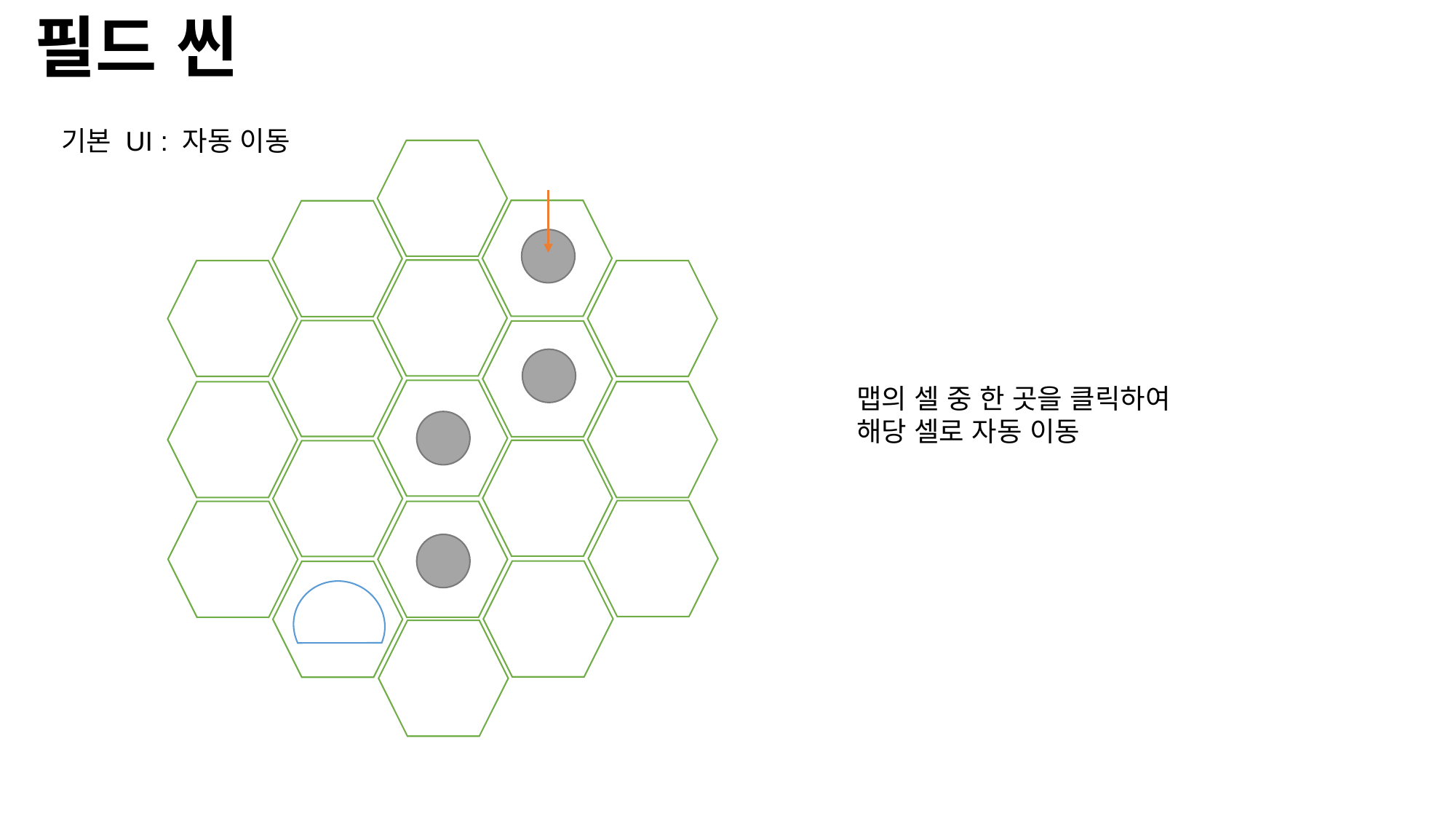

필드 씬
기본 UI : 자동 이동

맵의 셀 중 한 곳을 클릭하여
해당 셀로 자동 이동